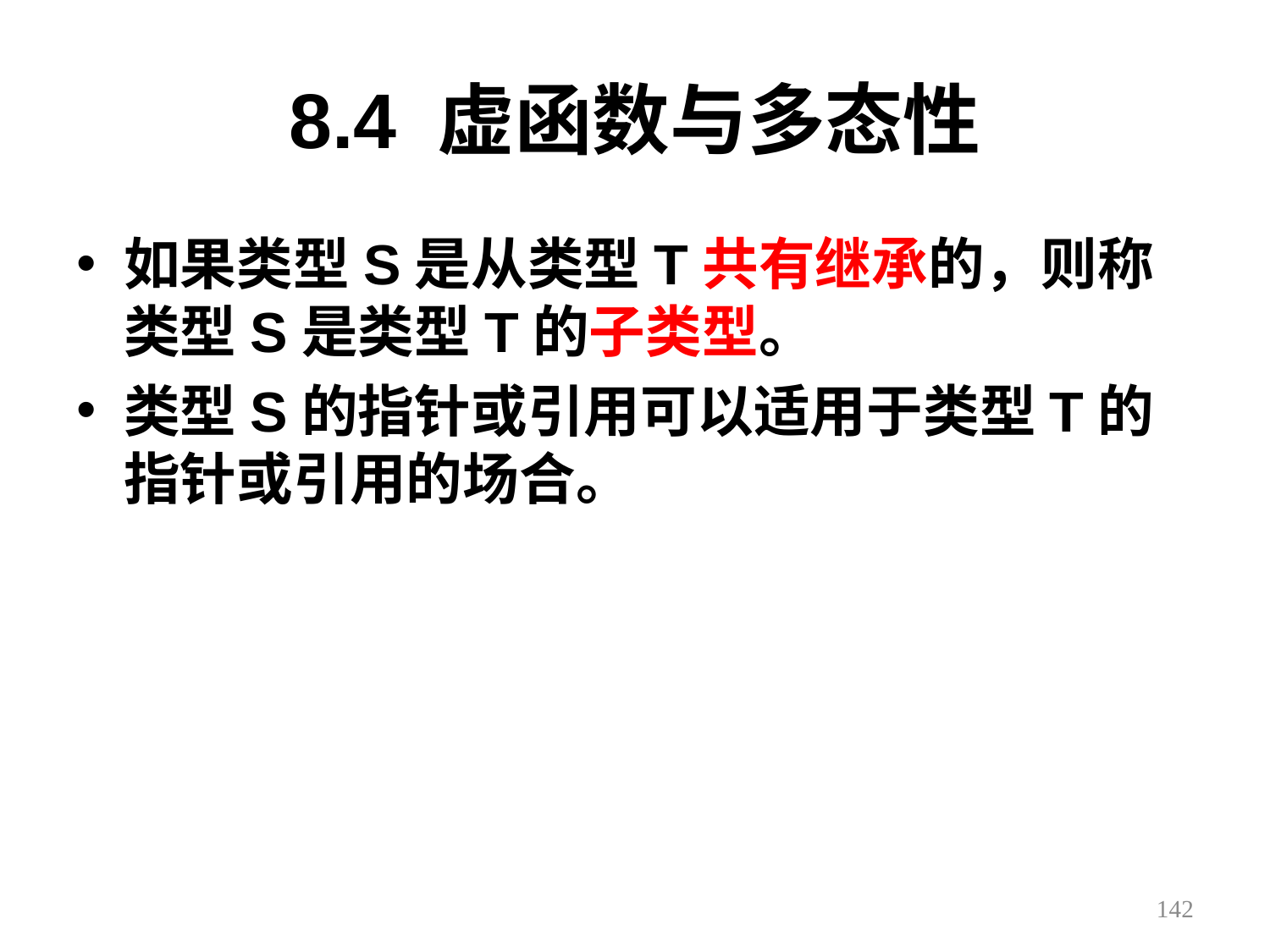

# 8.4 虚函数与多态性
如果类型S是从类型T共有继承的，则称类型S是类型T的子类型。
类型S的指针或引用可以适用于类型T的指针或引用的场合。
142